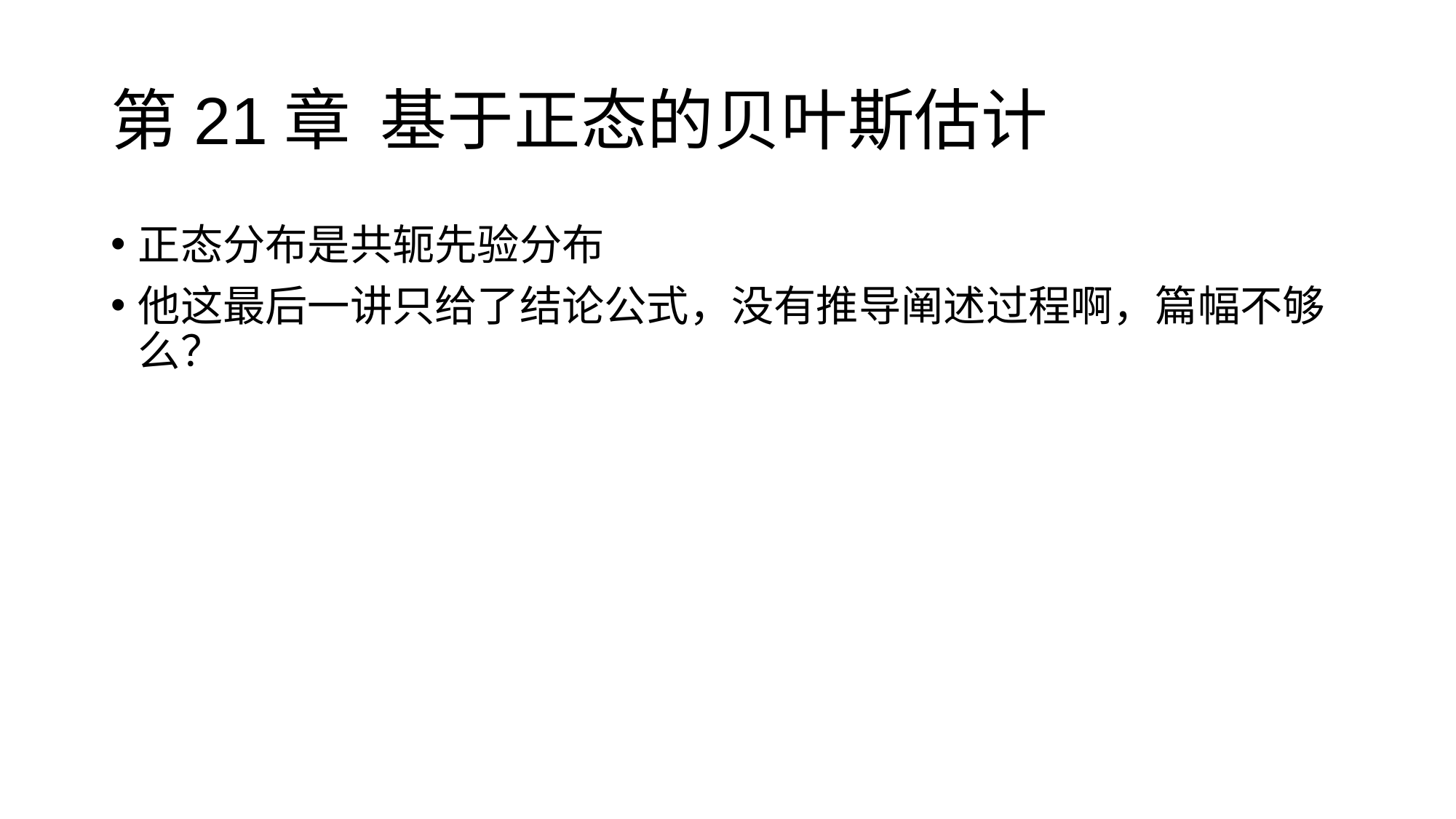

# 第21章  基于正态的贝叶斯估计
正态分布是共轭先验分布
他这最后一讲只给了结论公式，没有推导阐述过程啊，篇幅不够么？